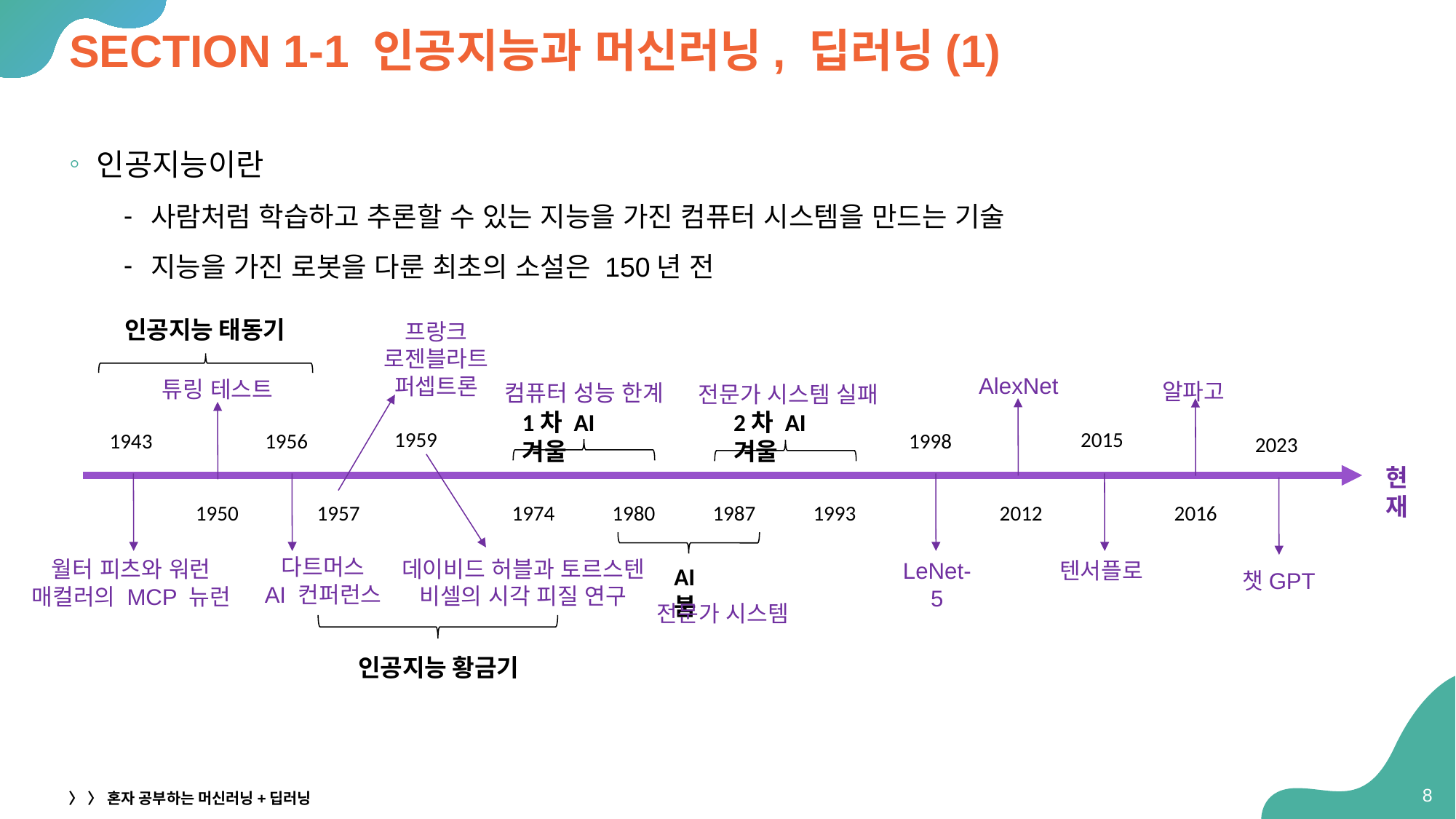

# SECTION 1-1 인공지능과 머신러닝, 딥러닝(1)
인공지능이란
사람처럼 학습하고 추론할 수 있는 지능을 가진 컴퓨터 시스템을 만드는 기술
지능을 가진 로봇을 다룬 최초의 소설은 150년 전

인공지능 태동기
프랑크 로젠블라트
퍼셉트론
AlexNet
튜링 테스트
알파고
컴퓨터 성능 한계
전문가 시스템 실패

1차 AI 겨울
2차 AI 겨울
2015
1959
1943
1956
1998
현재
1950
1957
1974
1980
1987
1993
2012
2016

다트머스
AI 컨퍼런스
데이비드 허블과 토르스텐
비셀의 시각 피질 연구
월터 피츠와 워런
매컬러의 MCP 뉴런
텐서플로
LeNet-5
AI 붐
전문가 시스템
인공지능 황금기
2023
챗GPT
8
〉 〉 혼자 공부하는 머신러닝+딥러닝